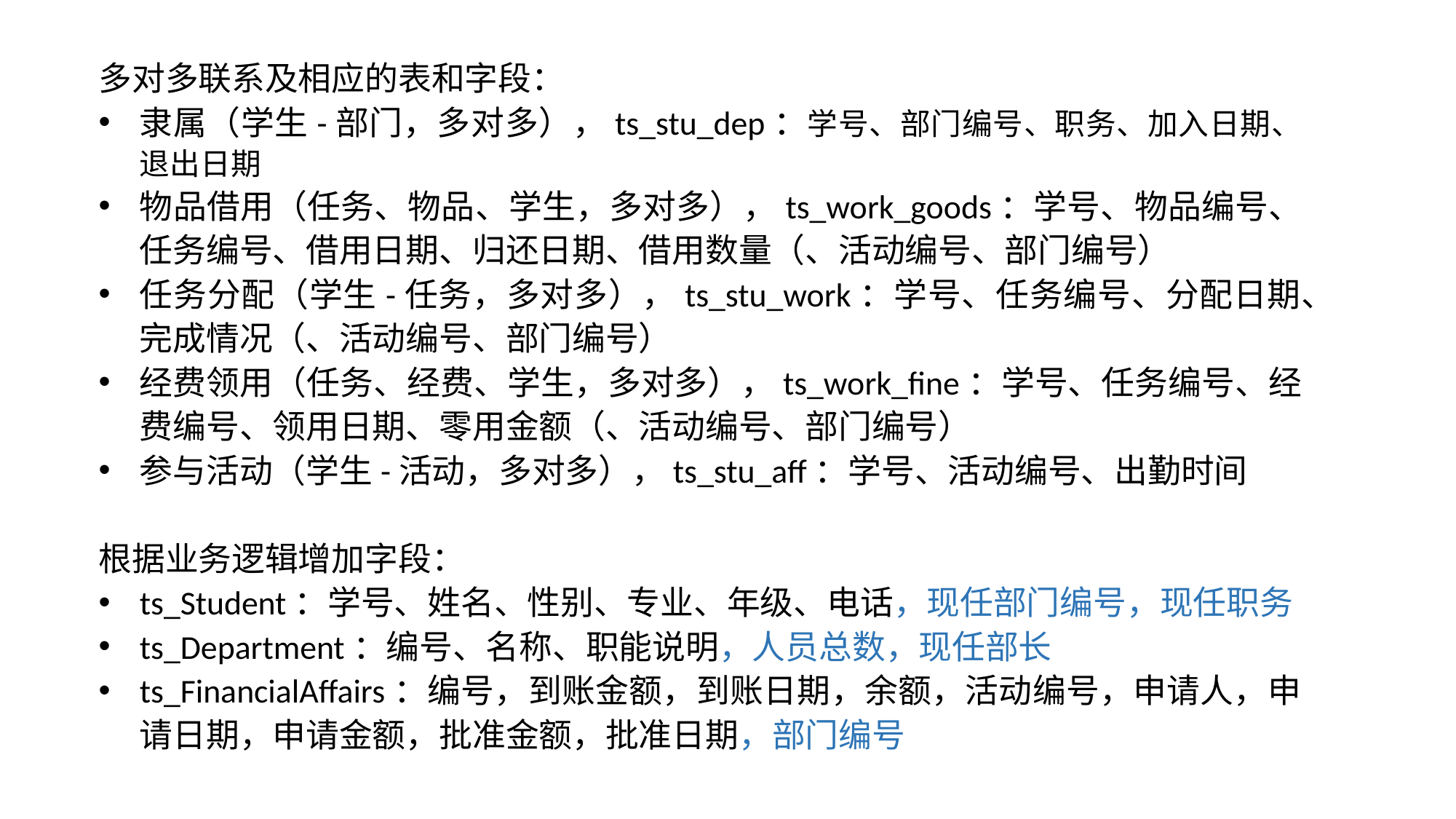

多对多联系及相应的表和字段：
隶属（学生-部门，多对多），ts_stu_dep：学号、部门编号、职务、加入日期、退出日期
物品借用（任务、物品、学生，多对多），ts_work_goods：学号、物品编号、任务编号、借用日期、归还日期、借用数量（、活动编号、部门编号）
任务分配（学生-任务，多对多），ts_stu_work：学号、任务编号、分配日期、完成情况（、活动编号、部门编号）
经费领用（任务、经费、学生，多对多），ts_work_fine：学号、任务编号、经费编号、领用日期、零用金额（、活动编号、部门编号）
参与活动（学生-活动，多对多），ts_stu_aff：学号、活动编号、出勤时间

根据业务逻辑增加字段：
ts_Student：学号、姓名、性别、专业、年级、电话，现任部门编号，现任职务
ts_Department：编号、名称、职能说明，人员总数，现任部长
ts_FinancialAffairs：编号，到账金额，到账日期，余额，活动编号，申请人，申请日期，申请金额，批准金额，批准日期，部门编号